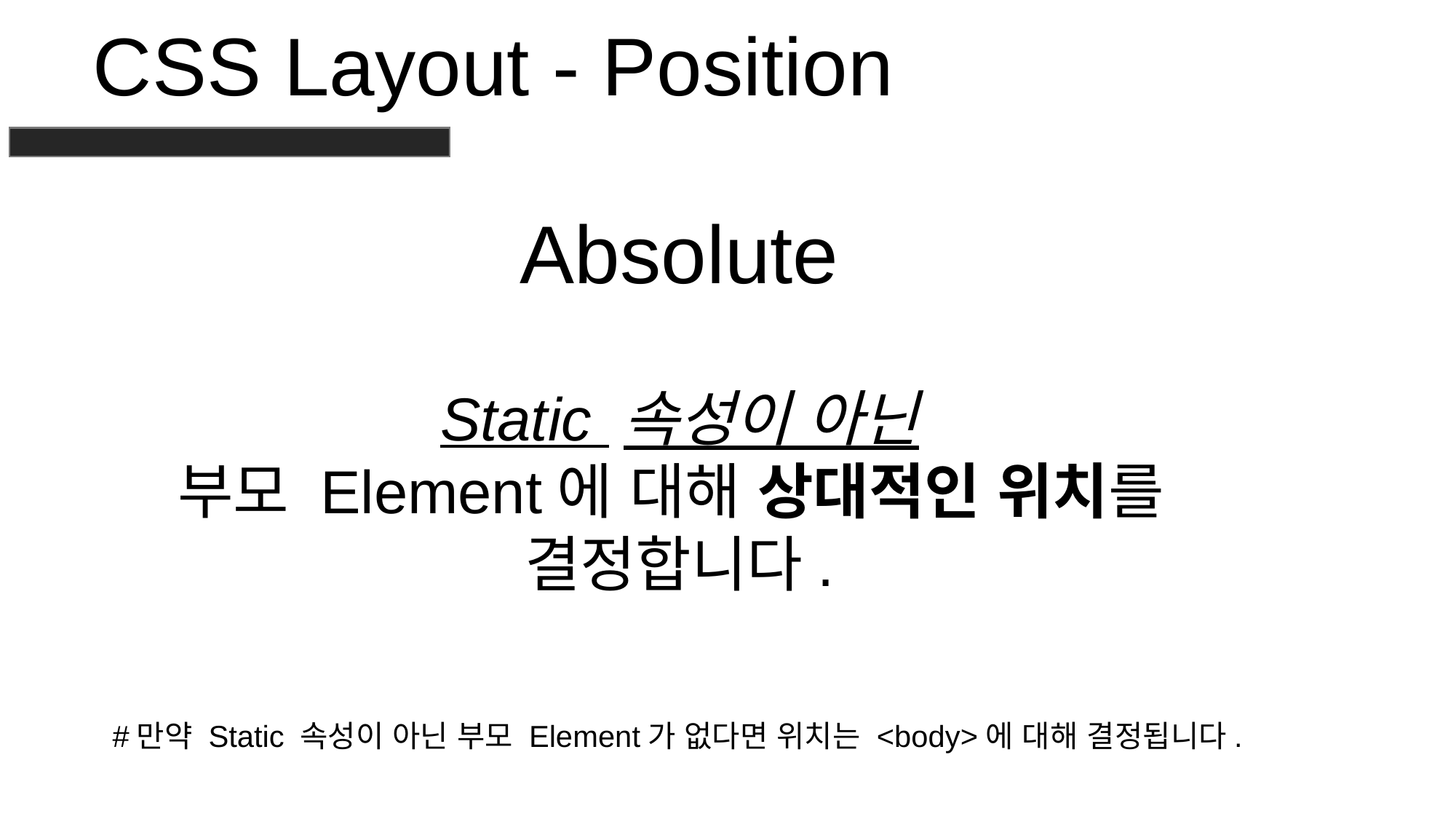

CSS Layout - Position

Absolute
Static 속성이 아닌
부모 Element에 대해 상대적인 위치를
결정합니다.

#만약 Static 속성이 아닌 부모 Element가 없다면 위치는 <body>에 대해 결정됩니다.